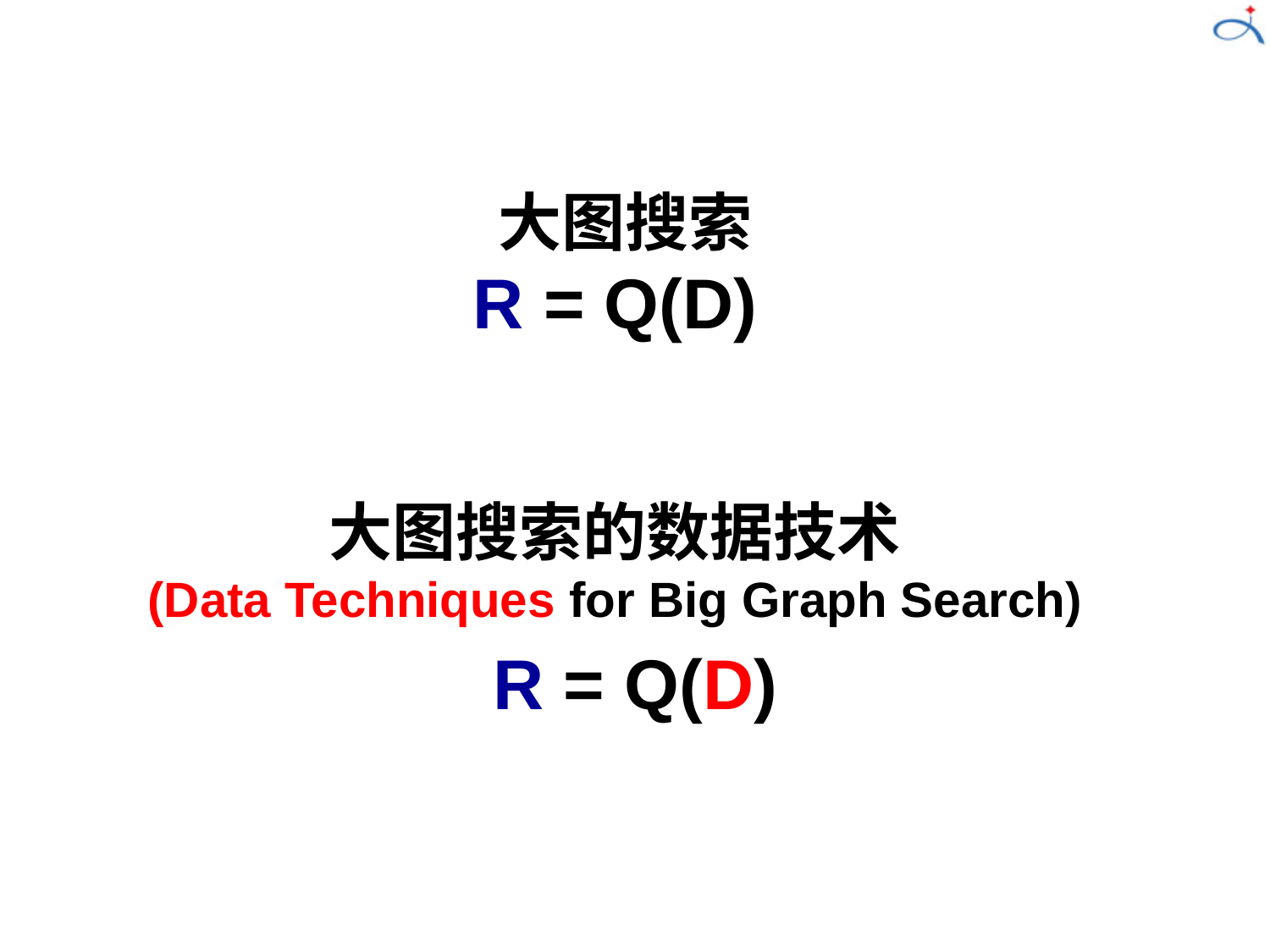

大图搜索
R = Q(D)
大图搜索的数据技术
(Data Techniques for Big Graph Search)
R = Q(D)